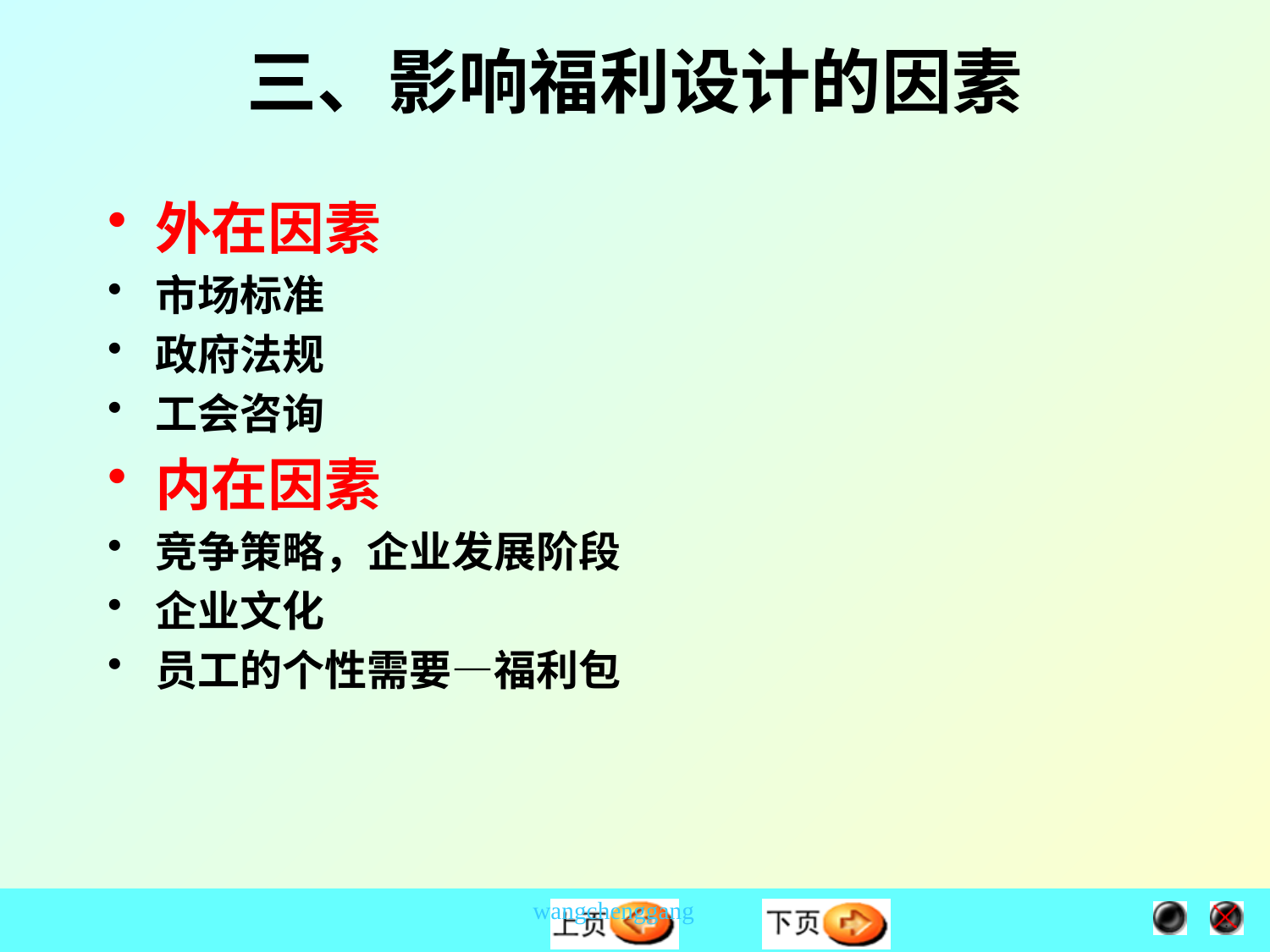

# 三、影响福利设计的因素
外在因素
市场标准
政府法规
工会咨询
内在因素
竞争策略，企业发展阶段
企业文化
员工的个性需要—福利包
wangchenggang